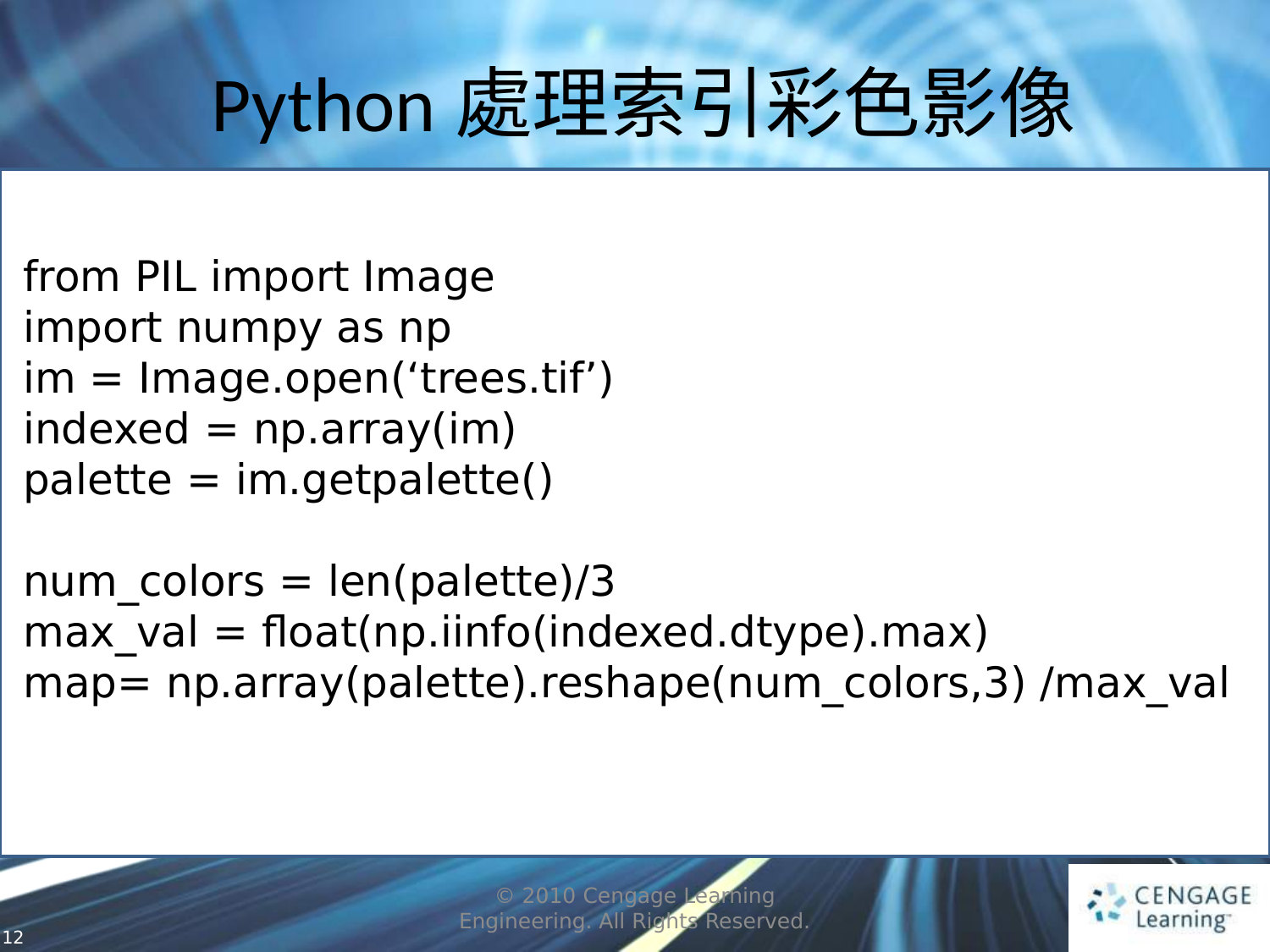

# Python處理索引彩色影像
from PIL import Image
import numpy as np
im = Image.open(‘trees.tif’)
indexed = np.array(im)
palette = im.getpalette()

num_colors = len(palette)/3
max_val = float(np.iinfo(indexed.dtype).max)
map= np.array(palette).reshape(num_colors,3) /max_val
© 2010 Cengage Learning Engineering. All Rights Reserved.